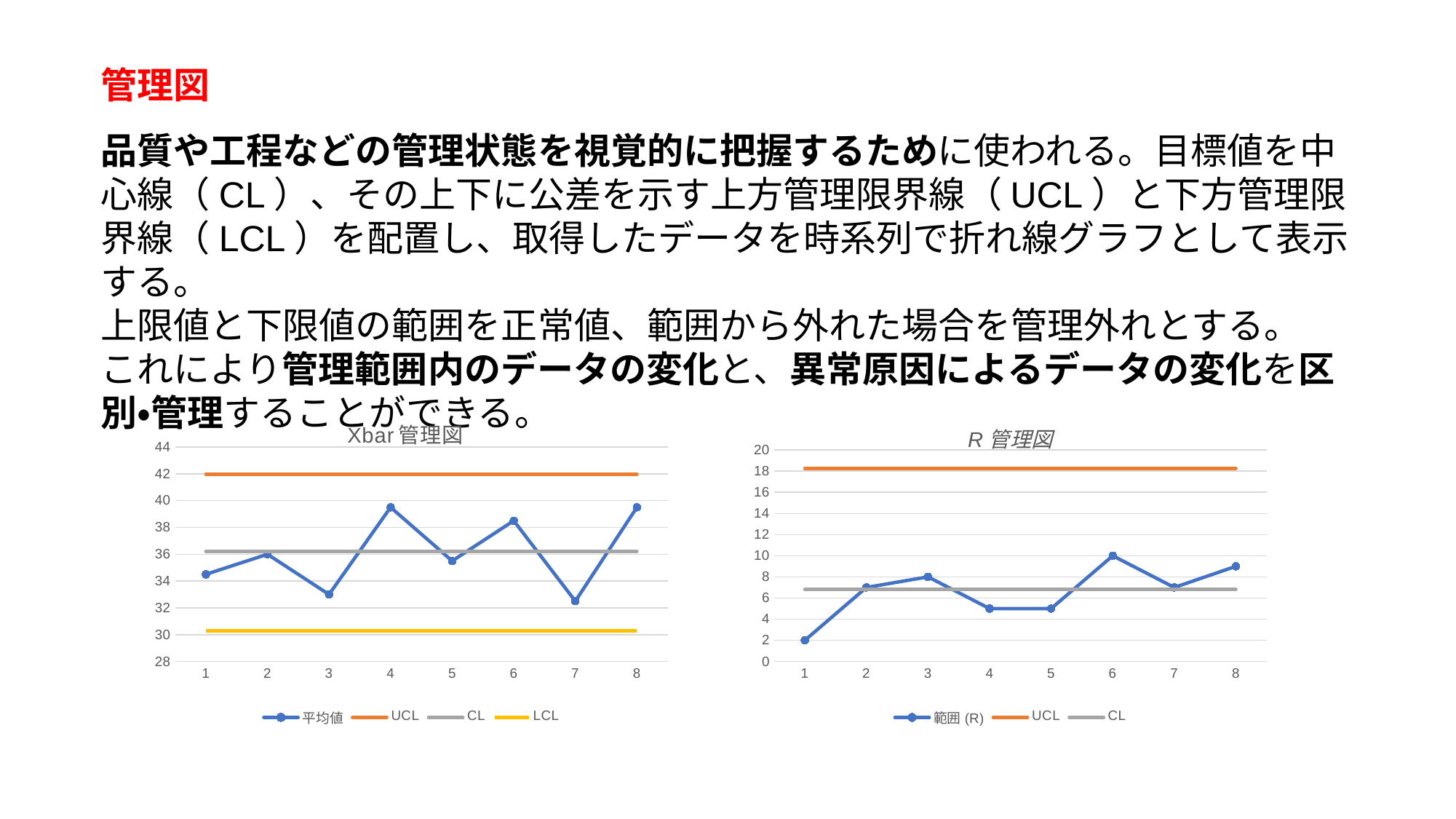

管理図

品質や工程などの管理状態を視覚的に把握するために使われる。目標値を中心線（CL）、その上下に公差を示す上方管理限界線（UCL）と下方管理限界線（LCL）を配置し、取得したデータを時系列で折れ線グラフとして表示する。
上限値と下限値の範囲を正常値、範囲から外れた場合を管理外れとする。　これにより管理範囲内のデータの変化と、異常原因によるデータの変化を区別・管理することができる。

### Chart: Xbar管理図

| Category |  | UCL |  | LCL |
|---|---|---|---|---|

### Chart: R管理図

| Category |  | UCL |  |
|---|---|---|---|